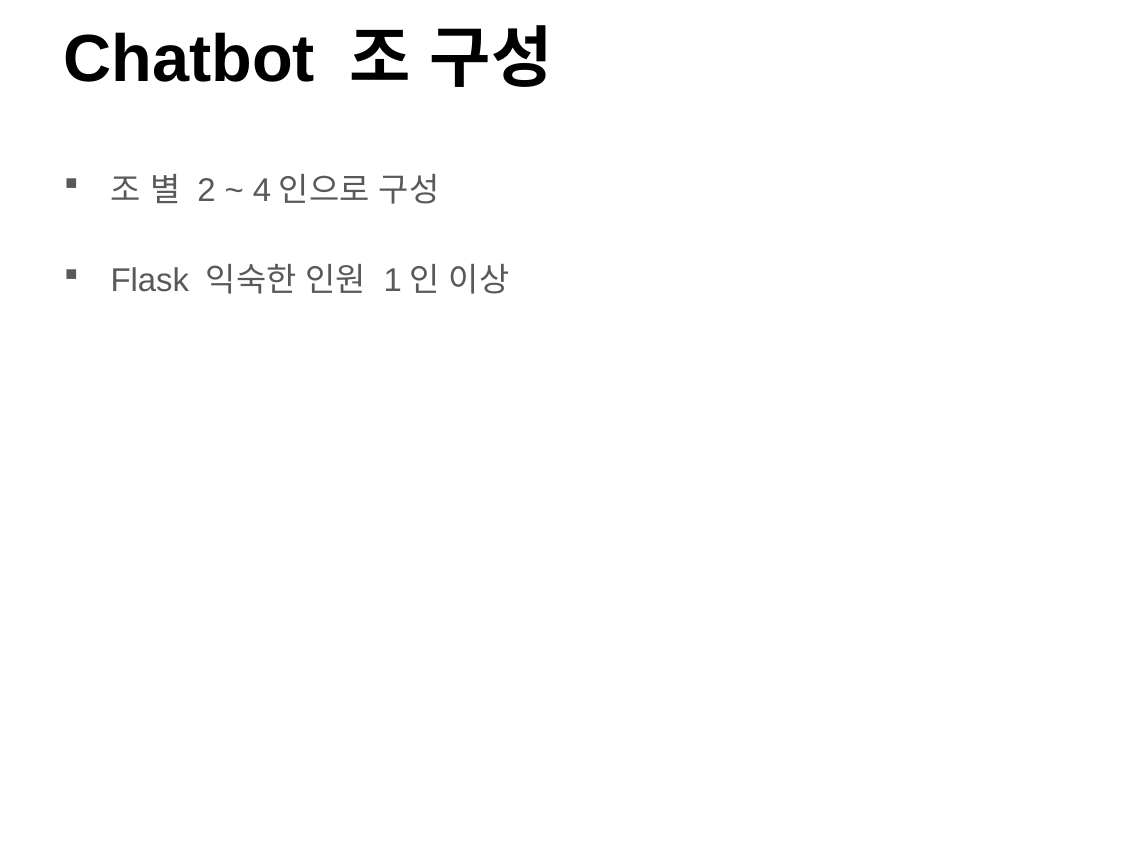

# Chatbot 조 구성
조 별 2 ~ 4인으로 구성

Flask 익숙한 인원 1인 이상